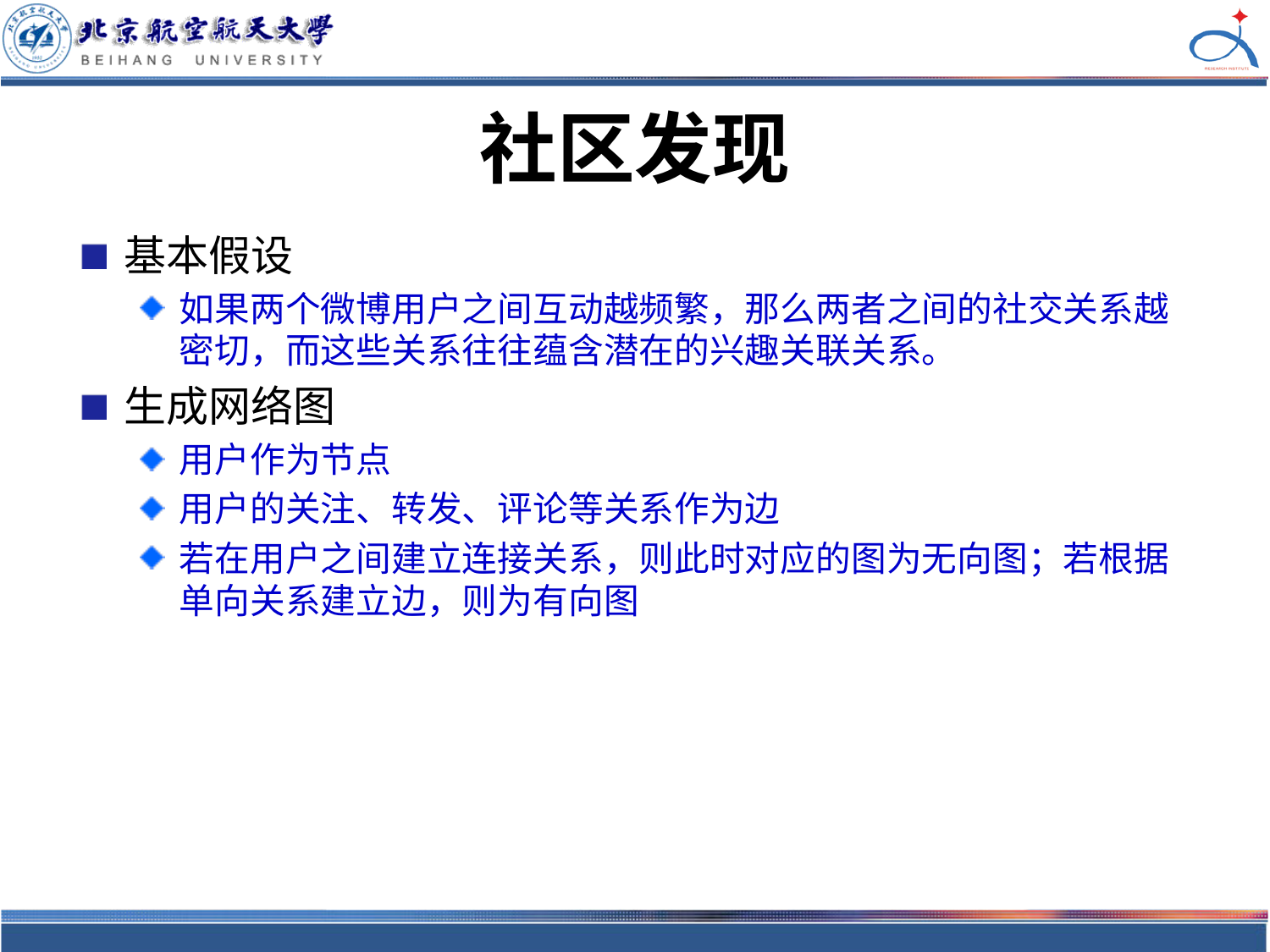

# 社区发现
基本假设
如果两个微博用户之间互动越频繁，那么两者之间的社交关系越密切，而这些关系往往蕴含潜在的兴趣关联关系。
生成网络图
用户作为节点
用户的关注、转发、评论等关系作为边
若在用户之间建立连接关系，则此时对应的图为无向图；若根据单向关系建立边，则为有向图